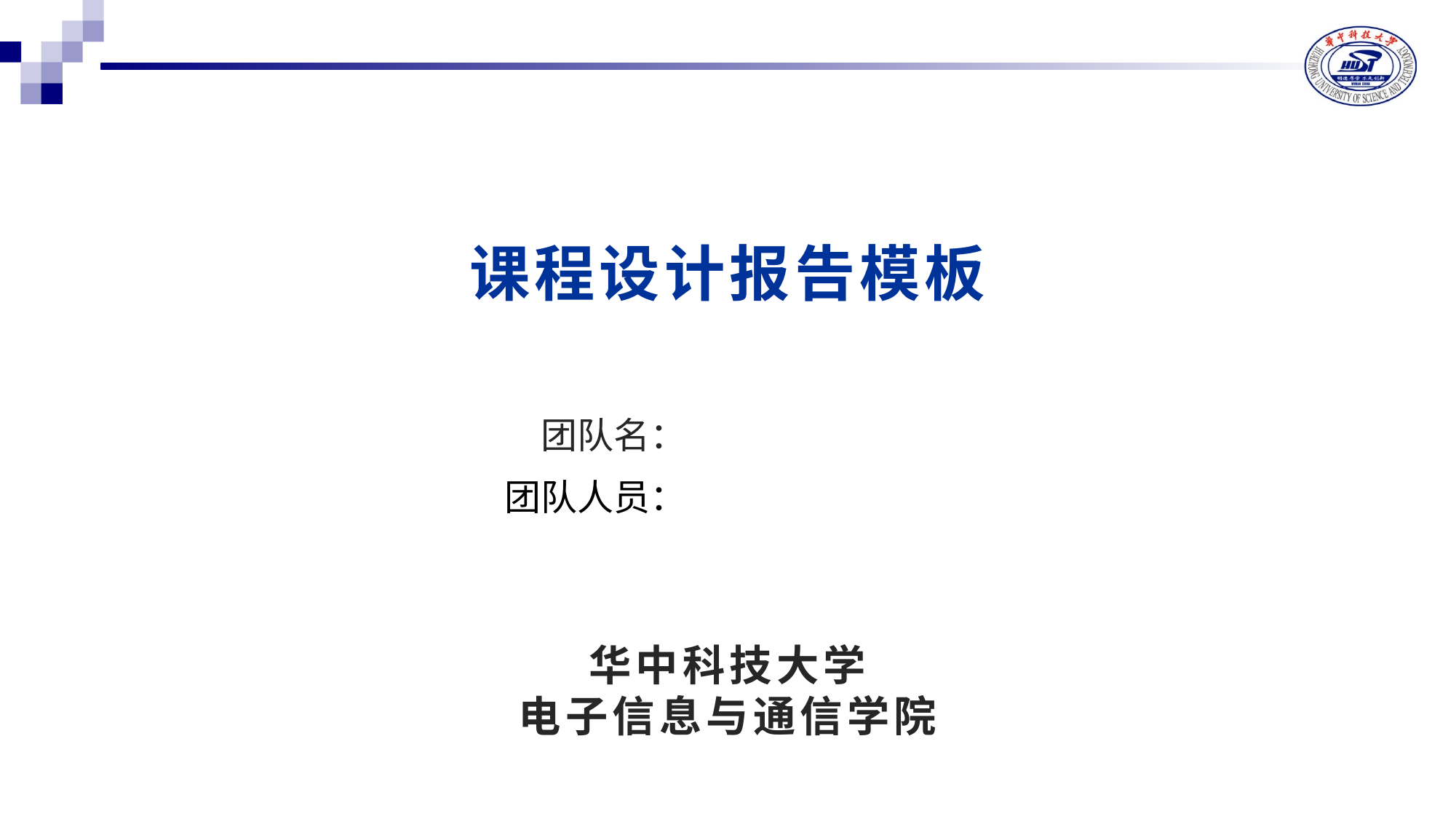

# 课程设计报告模板
| 团队名： |  |
| --- | --- |
| 团队人员： |  |
华中科技大学
电子信息与通信学院